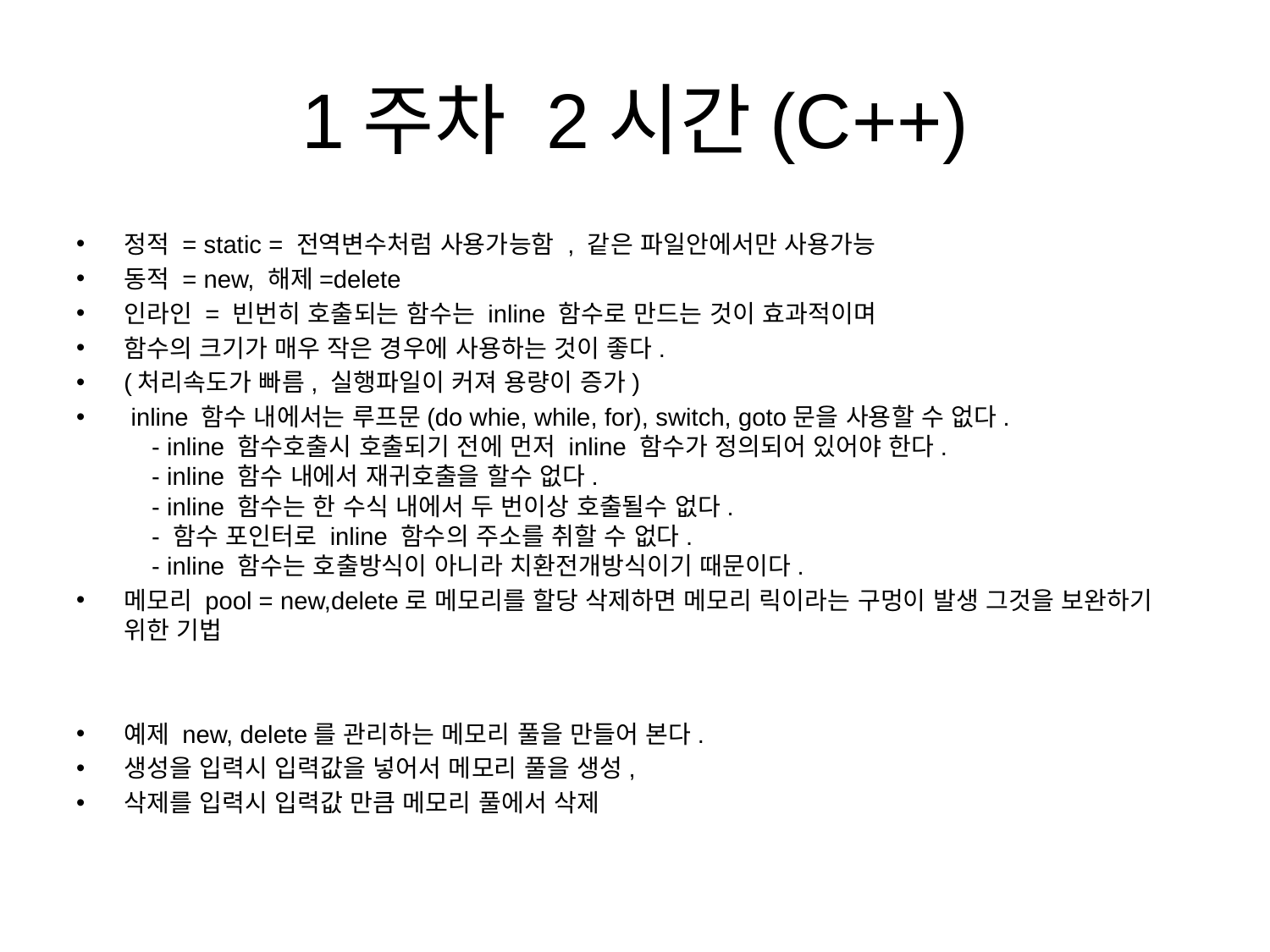

# 1주차 2시간(C++)
정적 = static = 전역변수처럼 사용가능함 , 같은 파일안에서만 사용가능
동적 = new, 해제=delete
인라인 = 빈번히 호출되는 함수는 inline 함수로 만드는 것이 효과적이며
함수의 크기가 매우 작은 경우에 사용하는 것이 좋다.
(처리속도가 빠름, 실행파일이 커져 용량이 증가)
 inline 함수 내에서는 루프문(do whie, while, for), switch, goto문을 사용할 수 없다.
    - inline 함수호출시 호출되기 전에 먼저 inline 함수가 정의되어 있어야 한다.
    - inline 함수 내에서 재귀호출을 할수 없다.
    - inline 함수는 한 수식 내에서 두 번이상 호출될수 없다.
    - 함수 포인터로 inline 함수의 주소를 취할 수 없다.
    - inline 함수는 호출방식이 아니라 치환전개방식이기 때문이다.
메모리 pool = new,delete로 메모리를 할당 삭제하면 메모리 릭이라는 구멍이 발생 그것을 보완하기 위한 기법

예제 new, delete를 관리하는 메모리 풀을 만들어 본다.
생성을 입력시 입력값을 넣어서 메모리 풀을 생성,
삭제를 입력시 입력값 만큼 메모리 풀에서 삭제